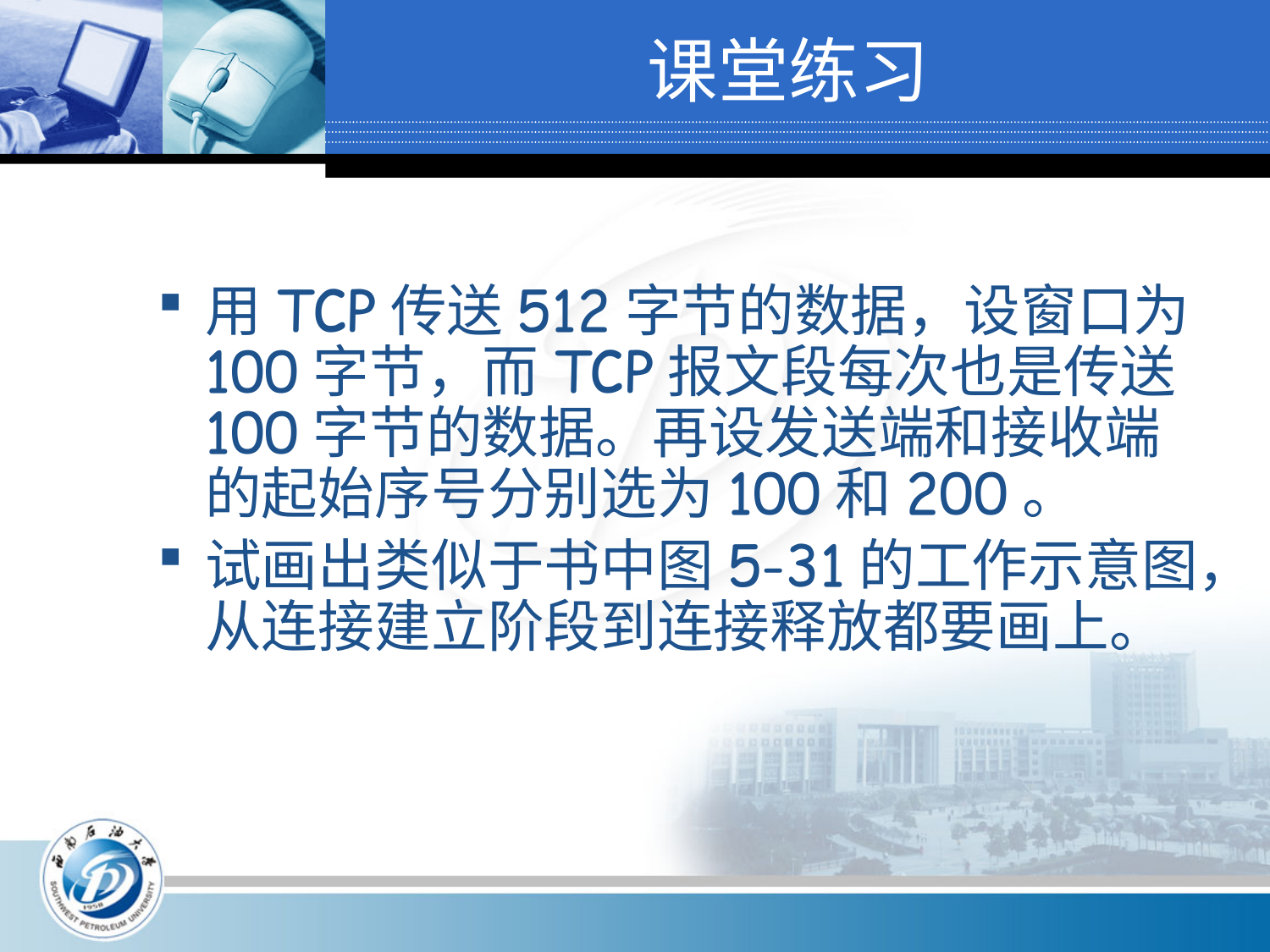

# 课堂练习
用TCP传送512字节的数据，设窗口为100字节，而TCP报文段每次也是传送100字节的数据。再设发送端和接收端的起始序号分别选为100和200。
试画出类似于书中图5-31的工作示意图，从连接建立阶段到连接释放都要画上。